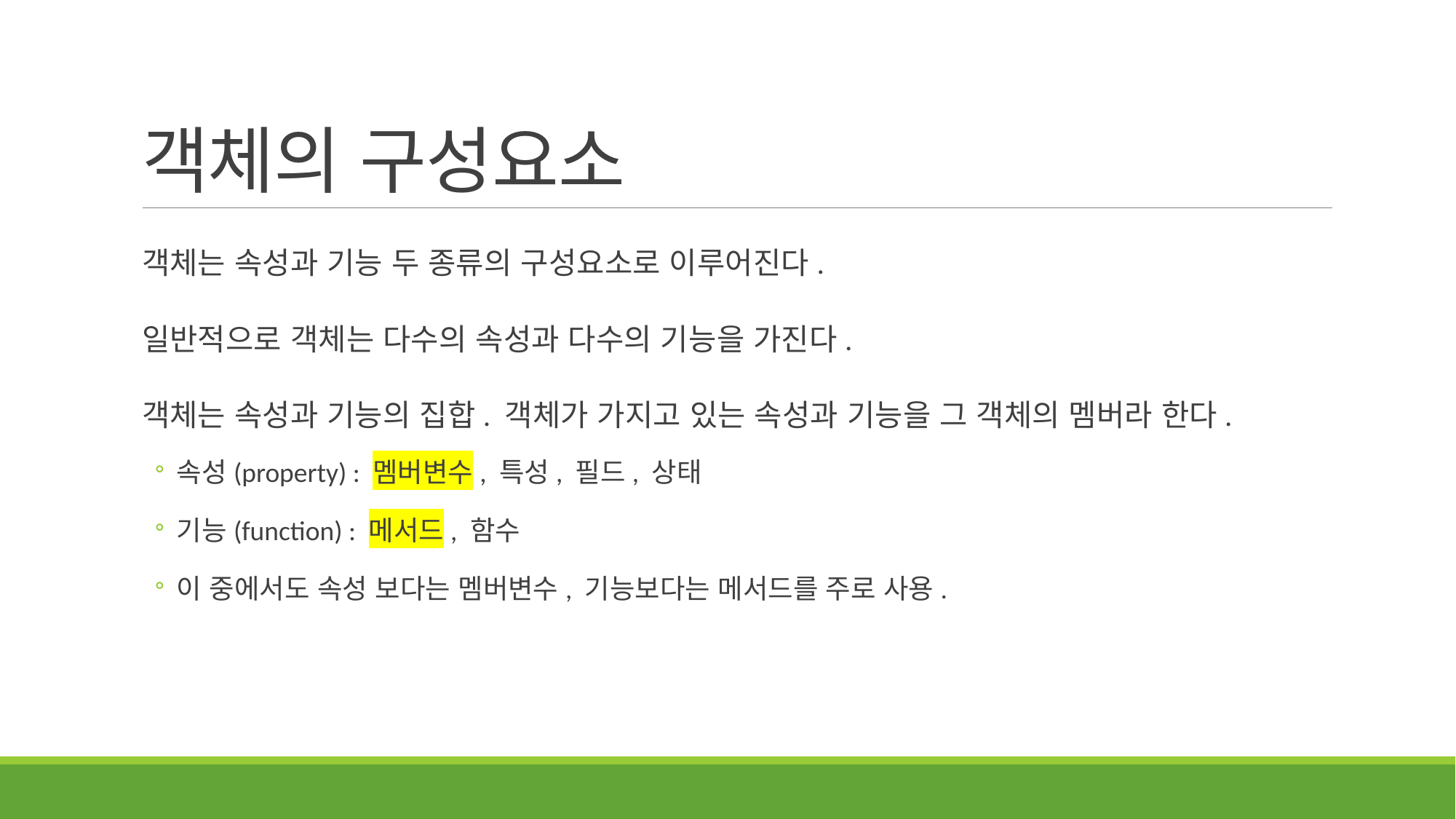

# 객체의 구성요소
객체는 속성과 기능 두 종류의 구성요소로 이루어진다.
일반적으로 객체는 다수의 속성과 다수의 기능을 가진다.
객체는 속성과 기능의 집합. 객체가 가지고 있는 속성과 기능을 그 객체의 멤버라 한다.
속성(property) : 멤버변수, 특성, 필드, 상태
기능(function) : 메서드, 함수
이 중에서도 속성 보다는 멤버변수, 기능보다는 메서드를 주로 사용.